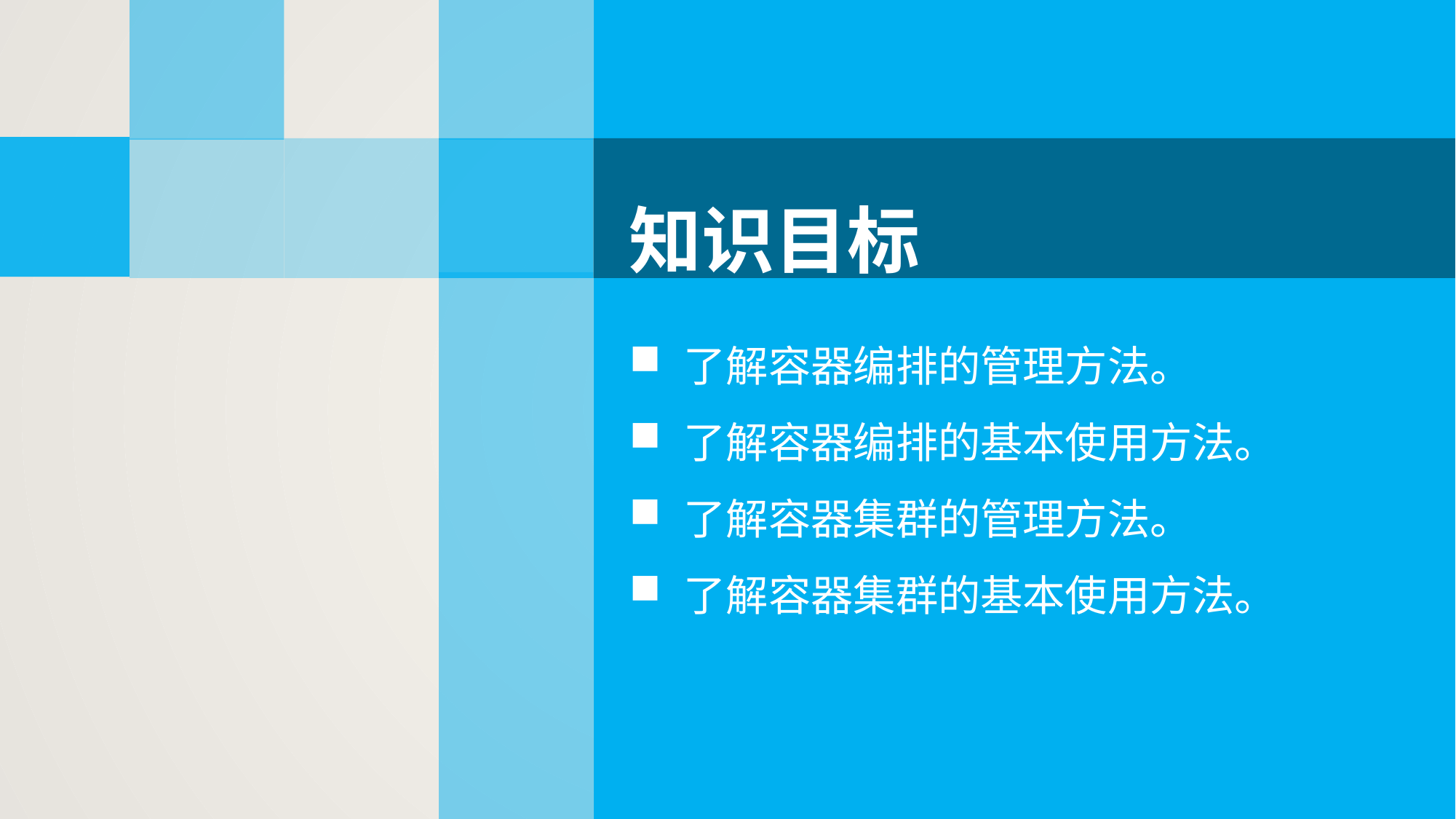

知识目标
了解容器编排的管理方法。
了解容器编排的基本使用方法。
了解容器集群的管理方法。
了解容器集群的基本使用方法。